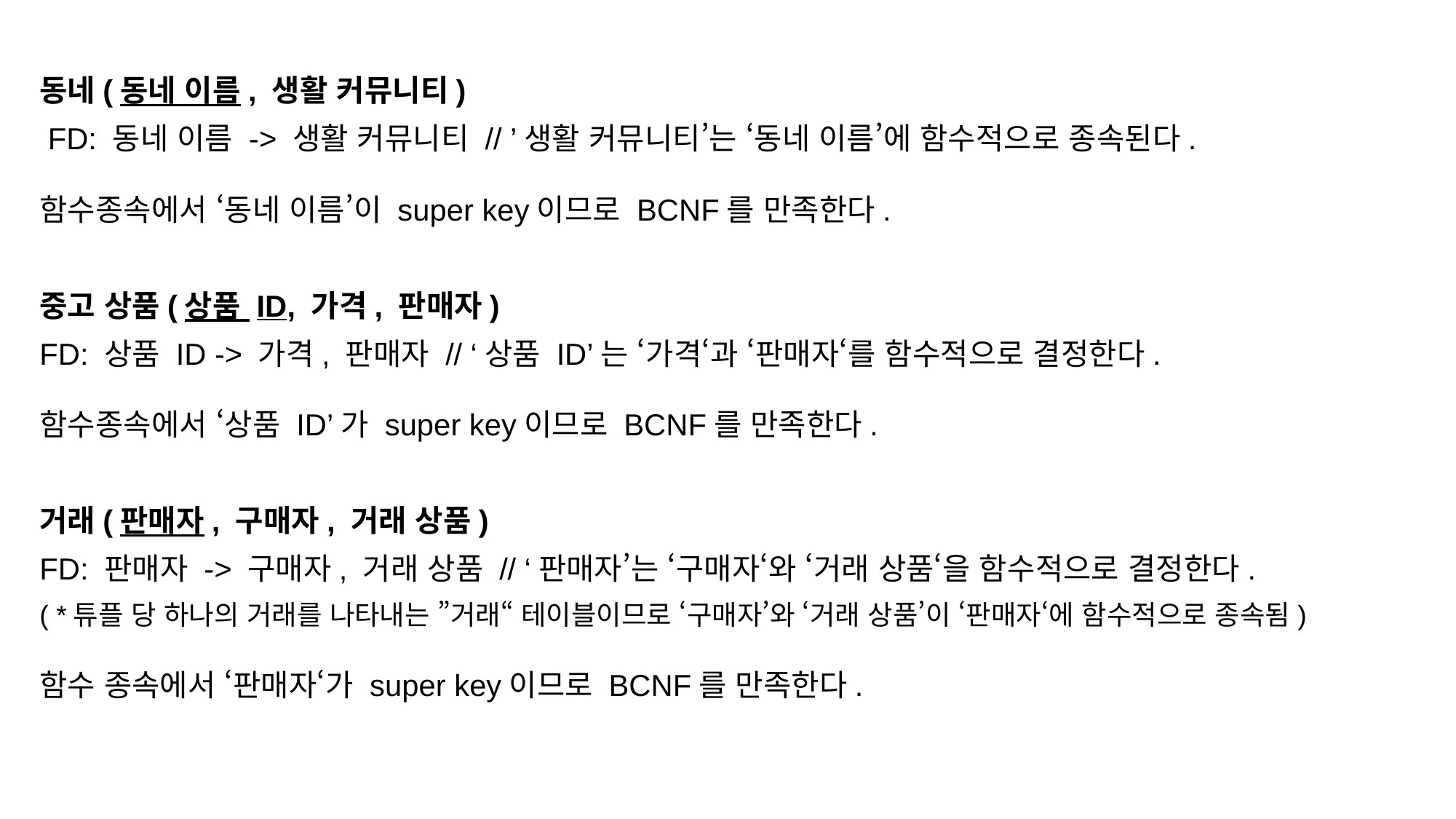

동네(동네 이름, 생활 커뮤니티)
 FD: 동네 이름 -> 생활 커뮤니티 // ’생활 커뮤니티’는 ‘동네 이름’에 함수적으로 종속된다.

함수종속에서 ‘동네 이름’이 super key이므로 BCNF를 만족한다.

중고 상품(상품 ID, 가격, 판매자)
FD: 상품 ID -> 가격, 판매자 // ‘상품 ID’는 ‘가격‘과 ‘판매자‘를 함수적으로 결정한다.

함수종속에서 ‘상품 ID’가 super key이므로 BCNF를 만족한다.

거래(판매자, 구매자, 거래 상품)
FD: 판매자 -> 구매자, 거래 상품 // ‘판매자’는 ‘구매자‘와 ‘거래 상품‘을 함수적으로 결정한다.
( *튜플 당 하나의 거래를 나타내는 ”거래“ 테이블이므로 ‘구매자’와 ‘거래 상품’이 ‘판매자‘에 함수적으로 종속됨)

함수 종속에서 ‘판매자‘가 super key이므로 BCNF를 만족한다.